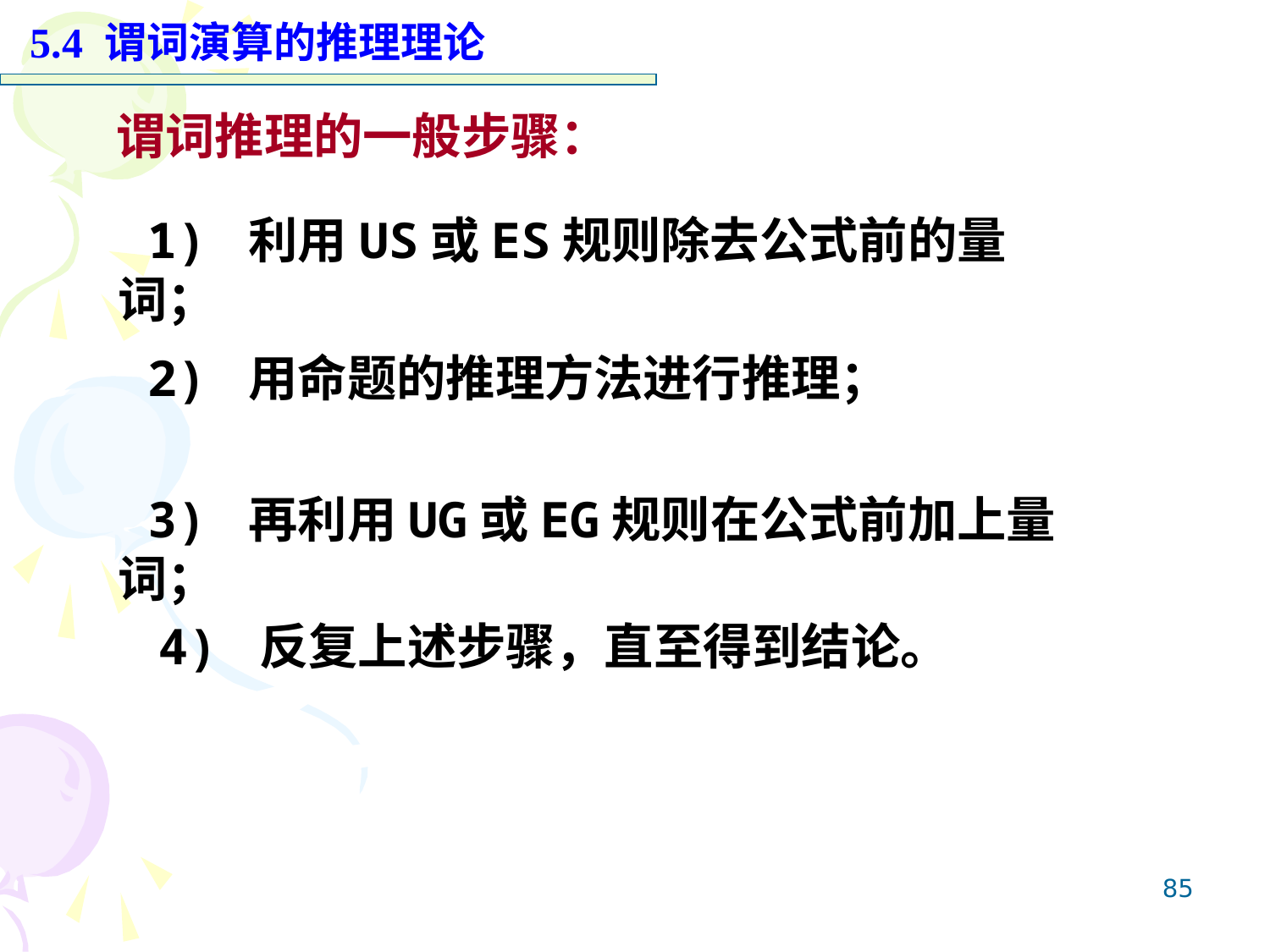

5.4 谓词演算的推理理论

谓词推理的一般步骤：
 1) 利用US或ES规则除去公式前的量词；
 2) 用命题的推理方法进行推理；
 3) 再利用UG或EG规则在公式前加上量词；
 4) 反复上述步骤，直至得到结论。
85